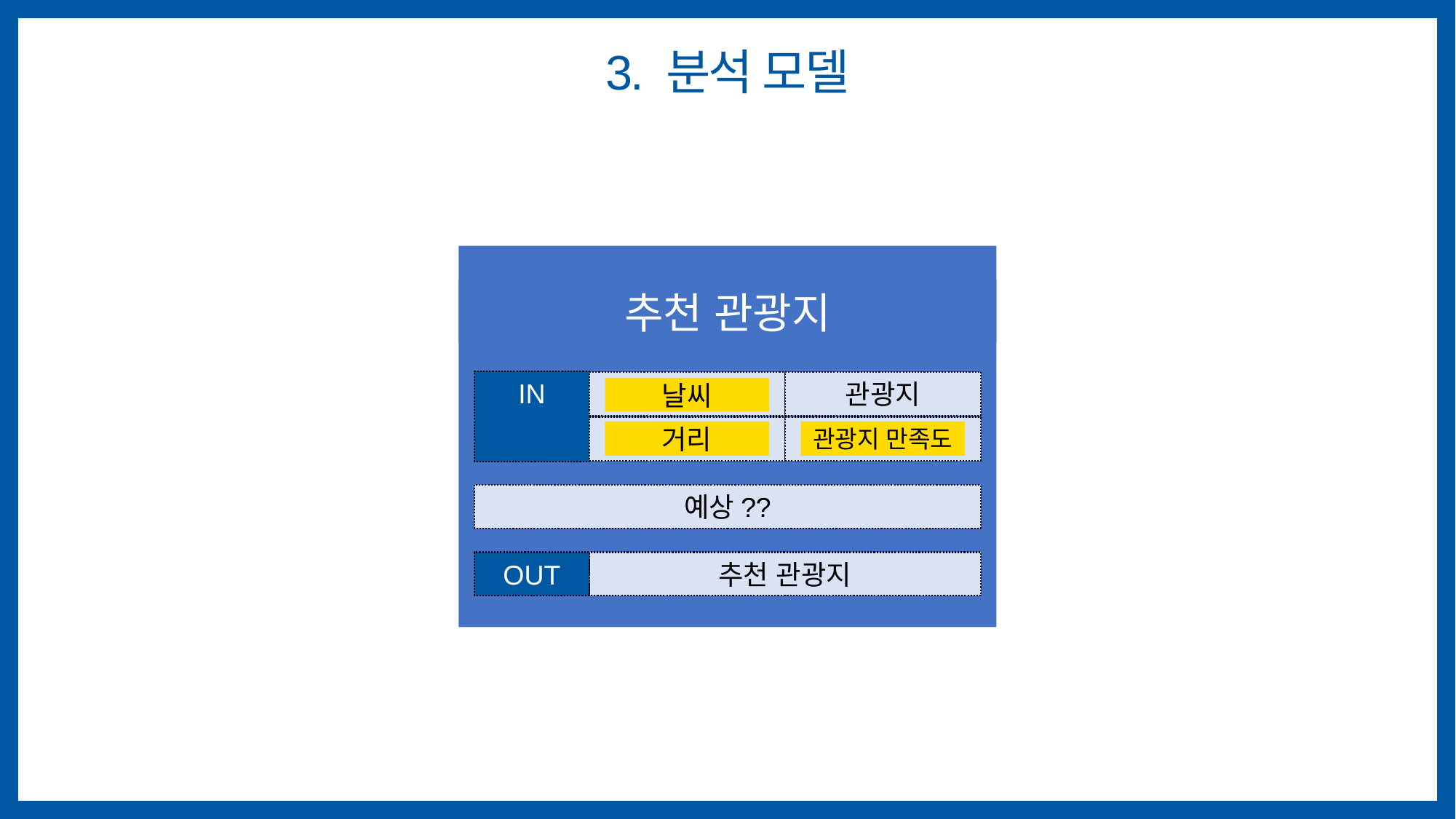

# 3. 분석 모델

추천 관광지
IN
날씨 그룹
관광지
거리
만족도
예상??
OUT
추천 관광지
날씨
거리
관광지 만족도